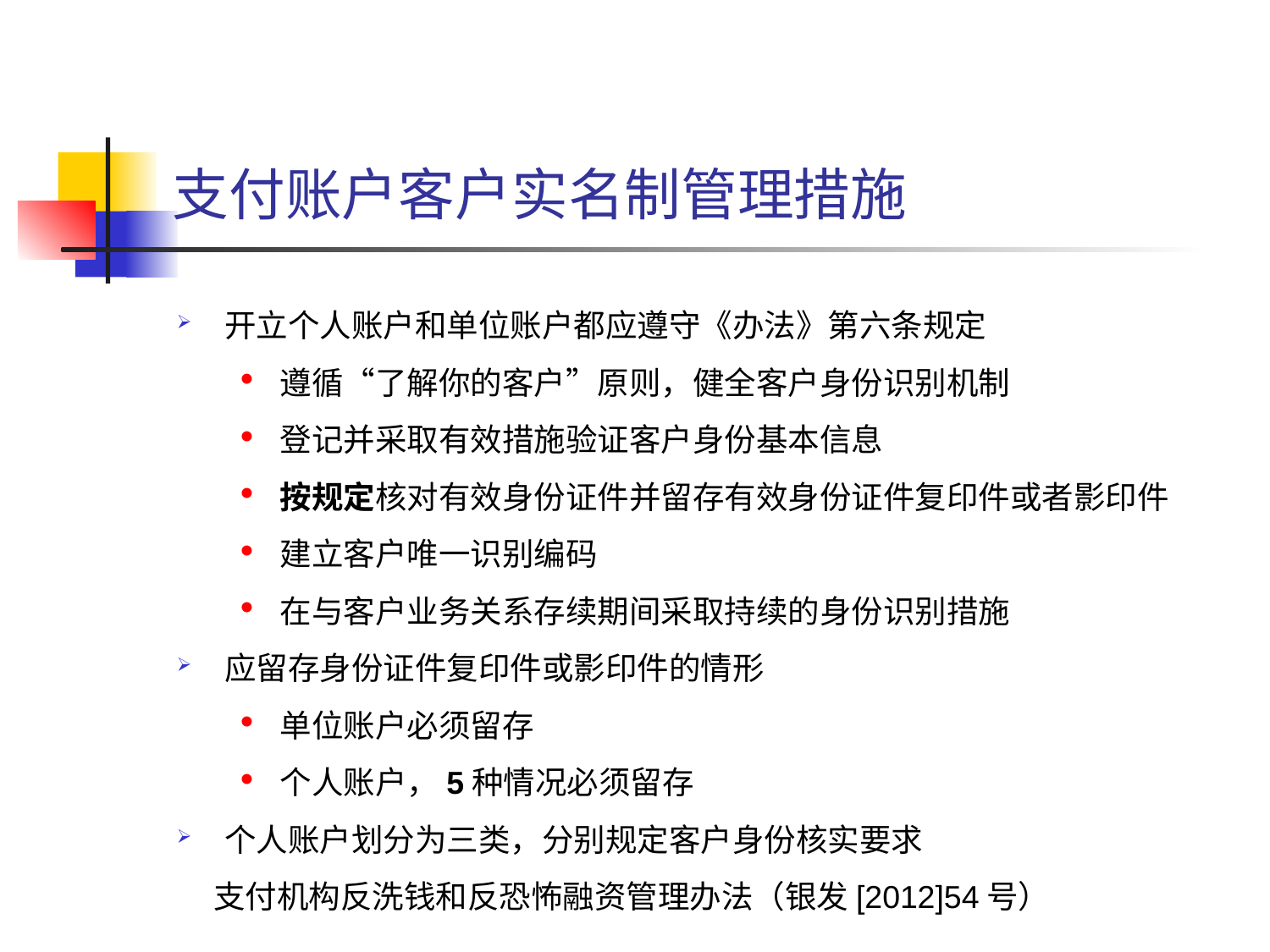

# 支付账户客户实名制管理措施
开立个人账户和单位账户都应遵守《办法》第六条规定
遵循“了解你的客户”原则，健全客户身份识别机制
登记并采取有效措施验证客户身份基本信息
按规定核对有效身份证件并留存有效身份证件复印件或者影印件
建立客户唯一识别编码
在与客户业务关系存续期间采取持续的身份识别措施
应留存身份证件复印件或影印件的情形
单位账户必须留存
个人账户，5种情况必须留存
个人账户划分为三类，分别规定客户身份核实要求
    支付机构反洗钱和反恐怖融资管理办法（银发[2012]54号）